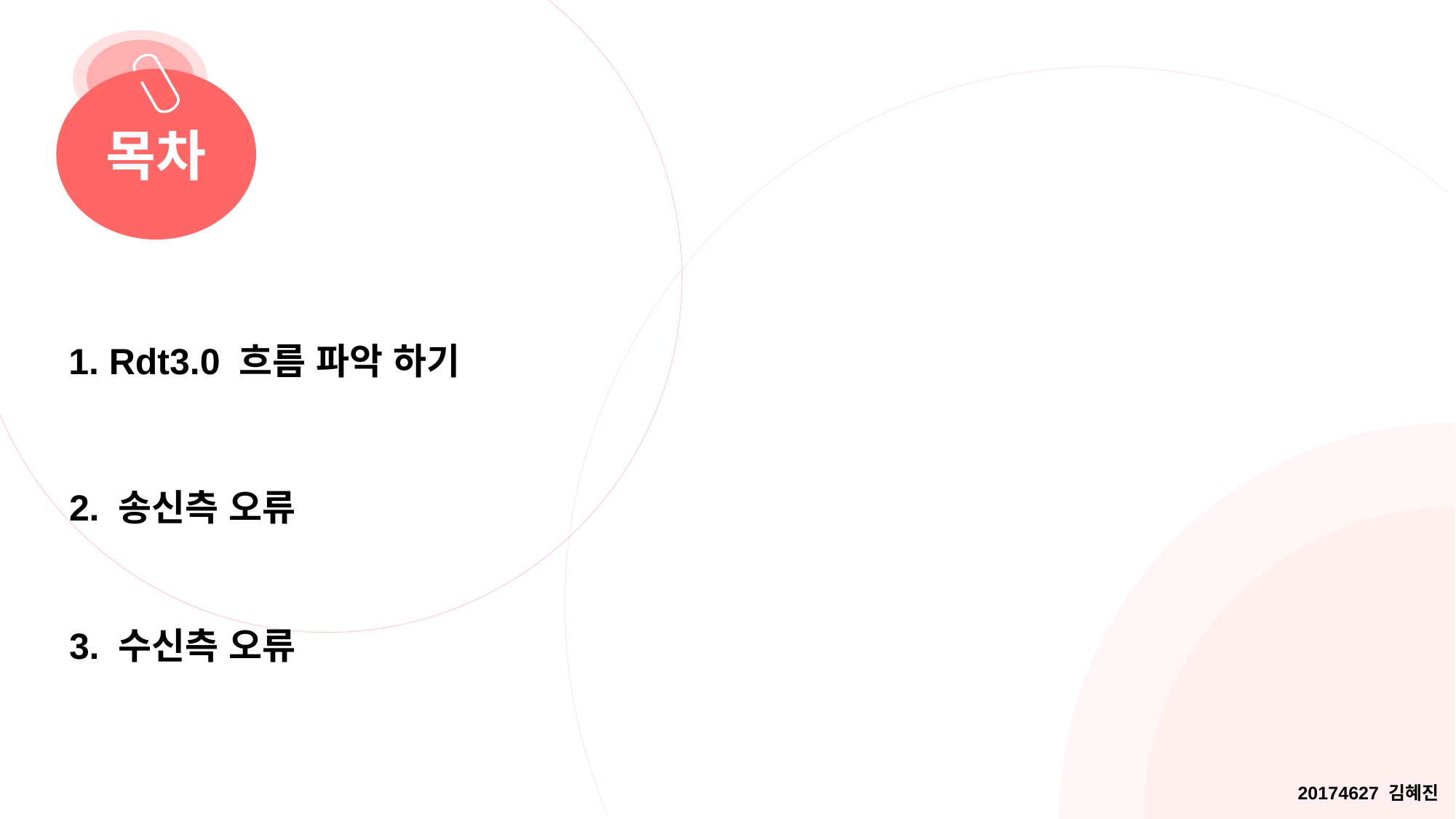

목차

1. Rdt3.0 흐름 파악 하기
2. 송신측 오류
3. 수신측 오류
20174627 김혜진